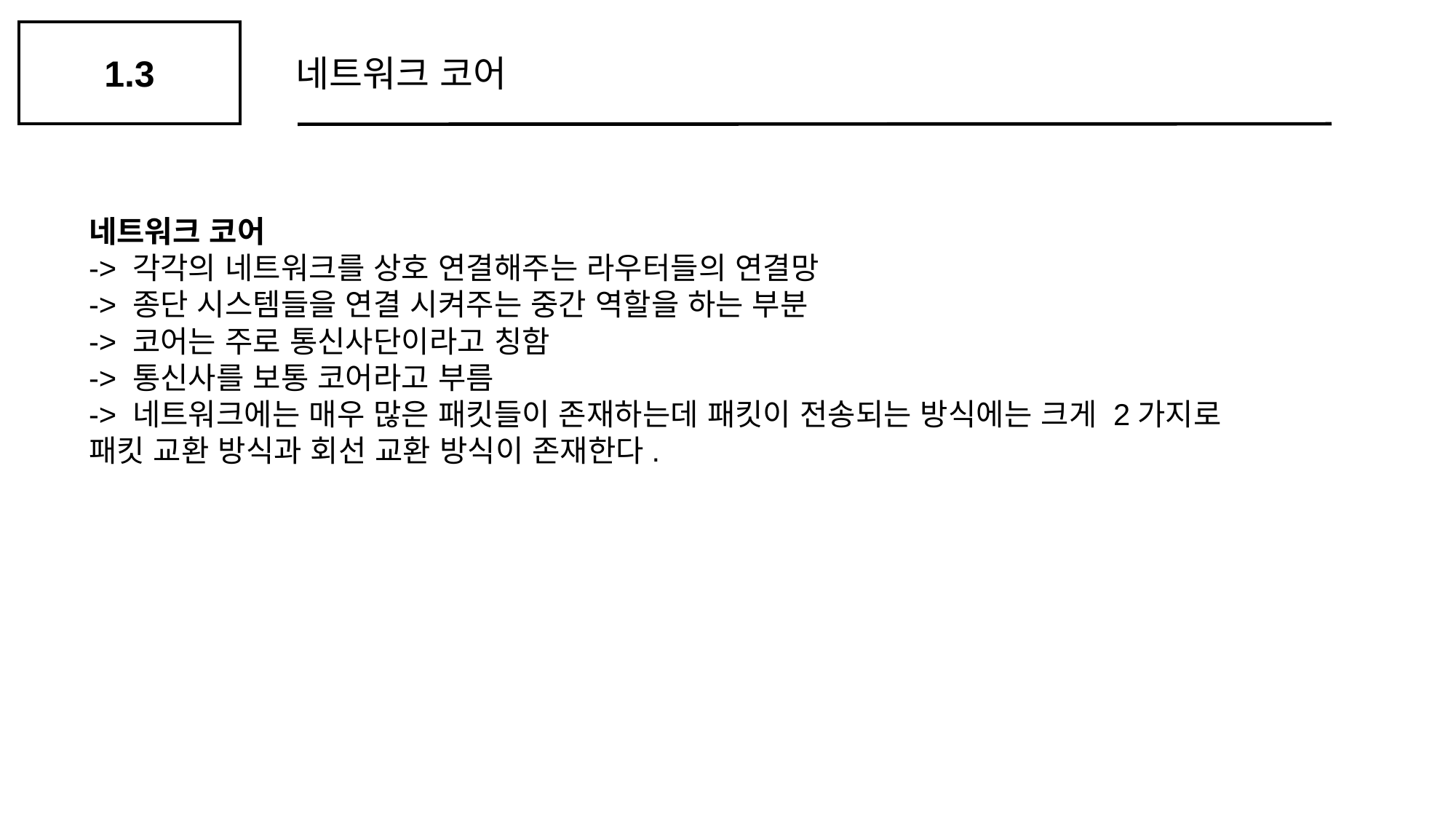

1.3
네트워크 코어
네트워크 코어
-> 각각의 네트워크를 상호 연결해주는 라우터들의 연결망
-> 종단 시스템들을 연결 시켜주는 중간 역할을 하는 부분
-> 코어는 주로 통신사단이라고 칭함
-> 통신사를 보통 코어라고 부름
-> 네트워크에는 매우 많은 패킷들이 존재하는데 패킷이 전송되는 방식에는 크게 2가지로 패킷 교환 방식과 회선 교환 방식이 존재한다.